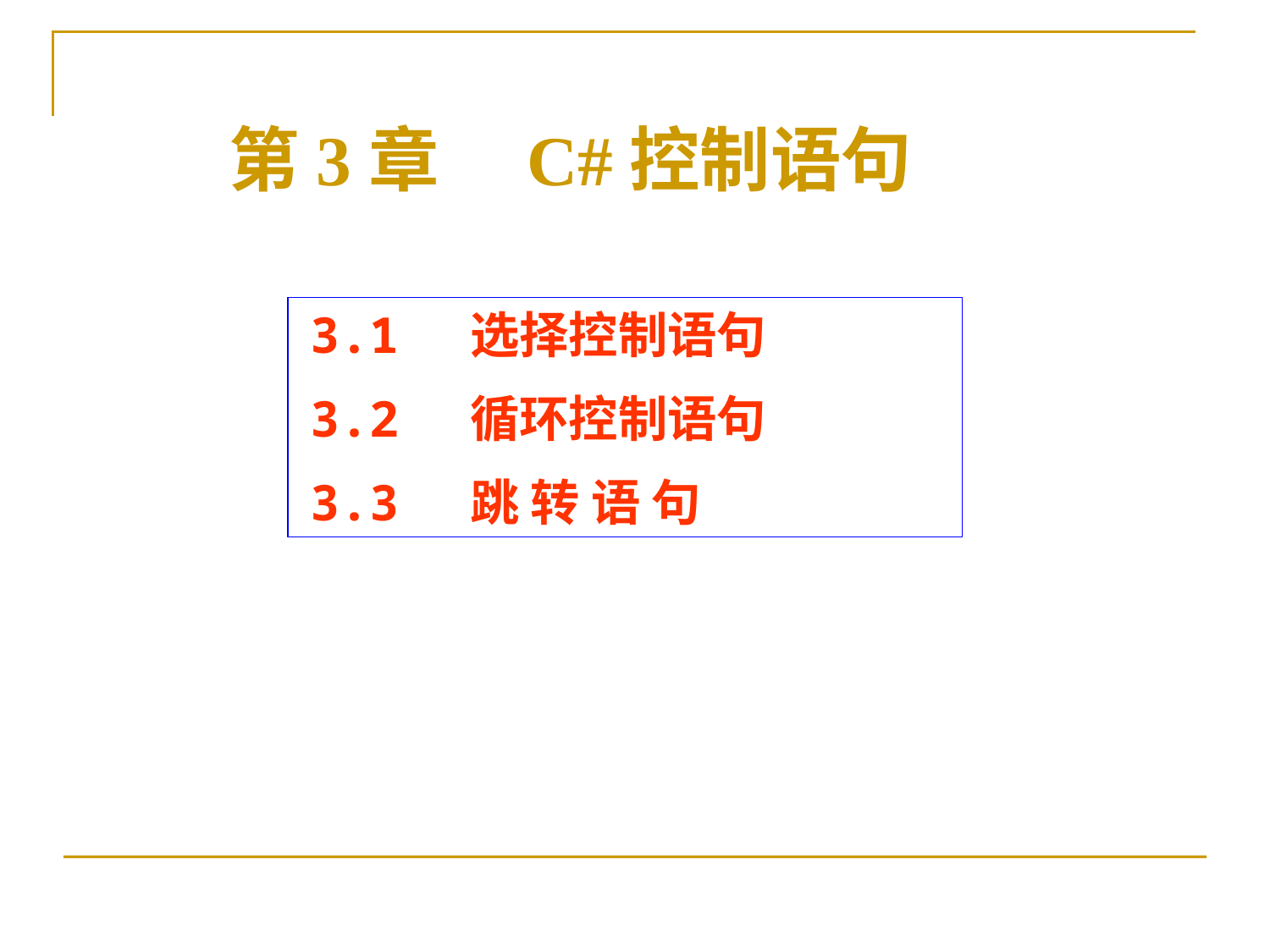

第3章　C#控制语句
3.1  选择控制语句
3.2  循环控制语句
3.3  跳 转 语 句